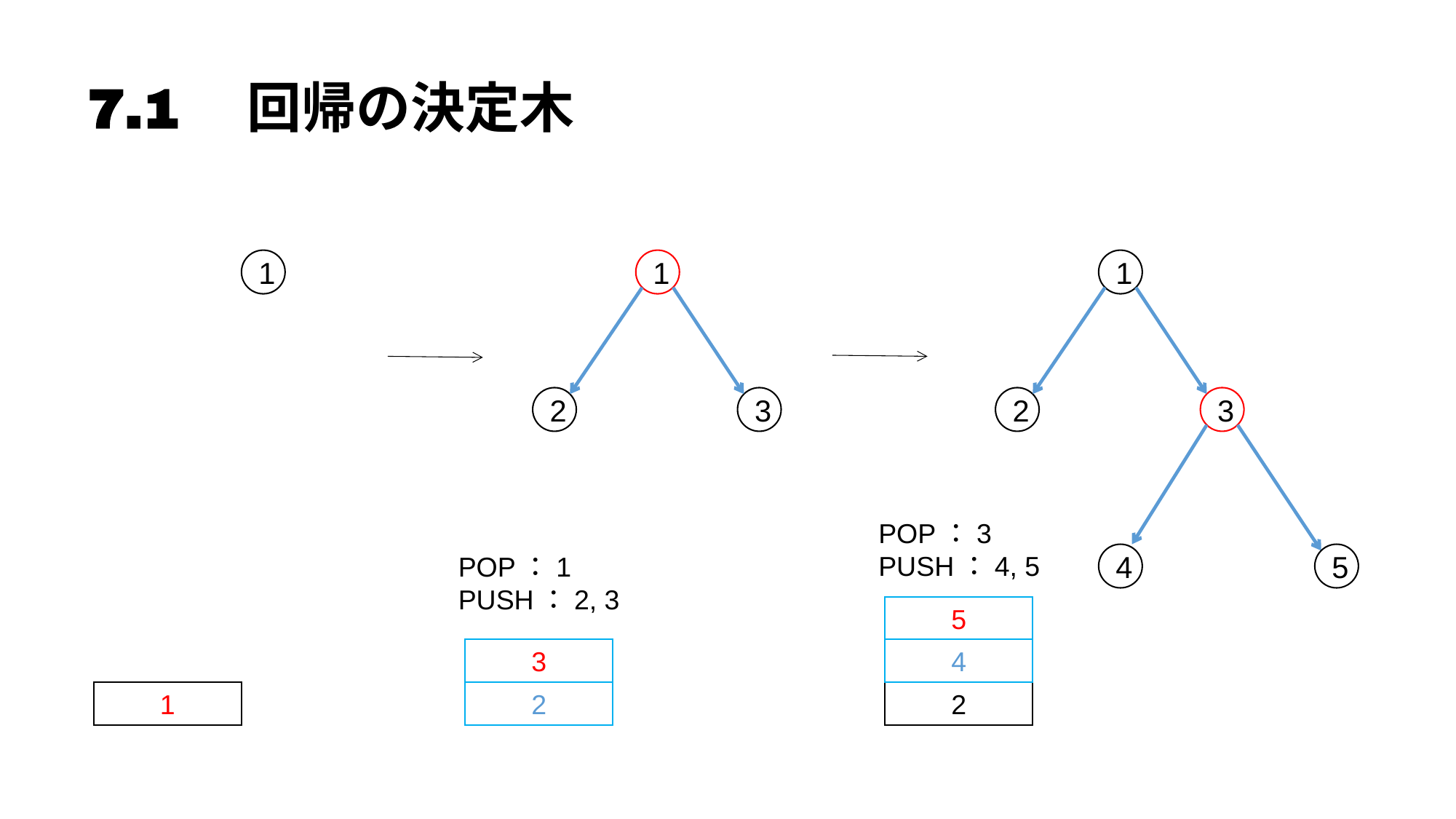

# 7.1　回帰の決定木
1
1
1
2
3
2
3
POP：3
PUSH：4, 5
POP：1
PUSH：2, 3
4
5
5
3
4
1
2
2